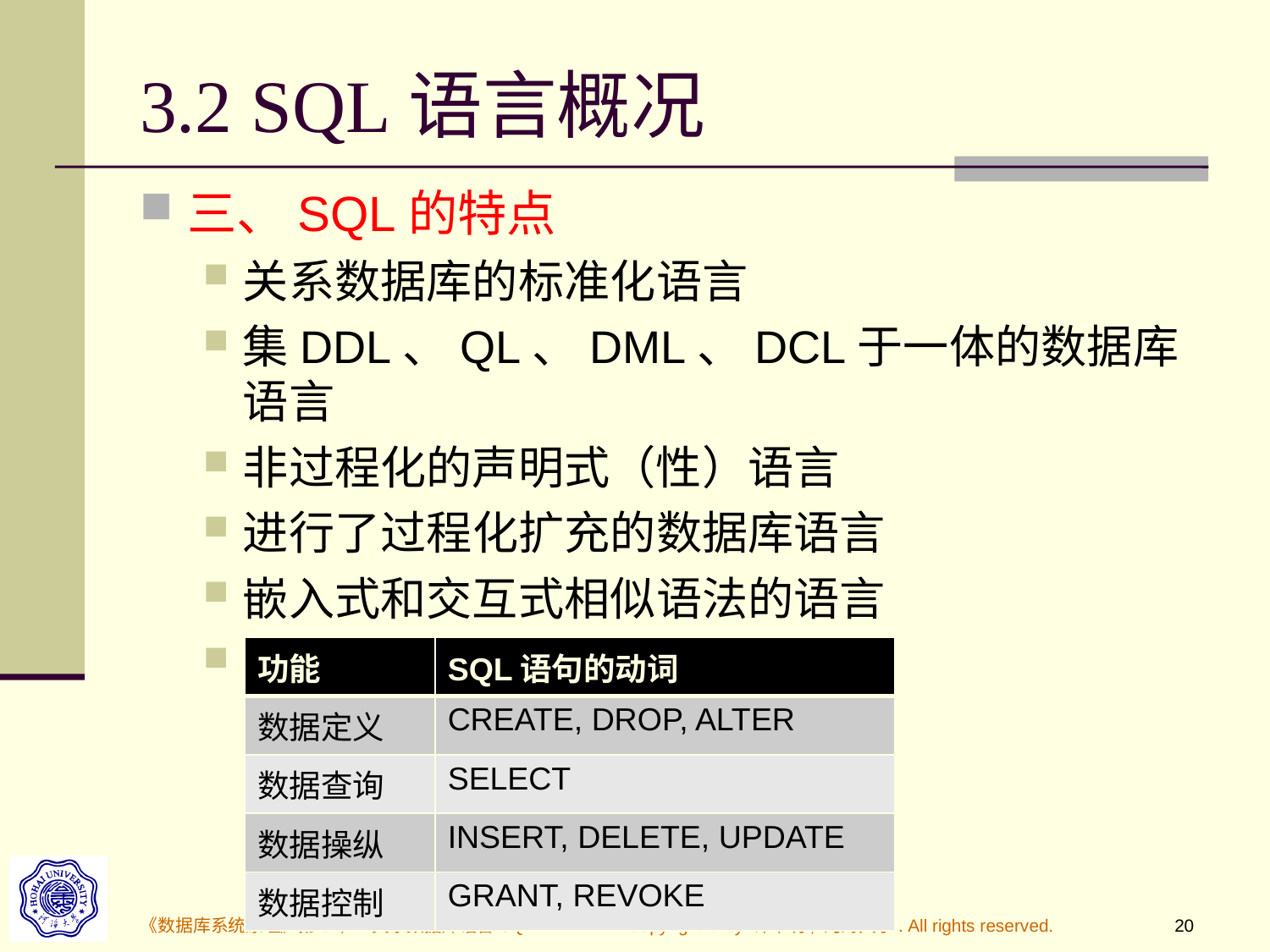

# 3.2 SQL语言概况
三、SQL的特点
关系数据库的标准化语言
集DDL、QL、DML、DCL于一体的数据库语言
非过程化的声明式（性）语言
进行了过程化扩充的数据库语言
嵌入式和交互式相似语法的语言
English-like、简单易学的语言

| 功能 | SQL语句的动词 |
| --- | --- |
| 数据定义 | CREATE, DROP, ALTER |
| 数据查询 | SELECT |
| 数据操纵 | INSERT, DELETE, UPDATE |
| 数据控制 | GRANT, REVOKE |
《数据库系统原理》第3章--关系数据库语言SQL
Copyright © by 许卓明, 河海大学. All rights reserved.
20